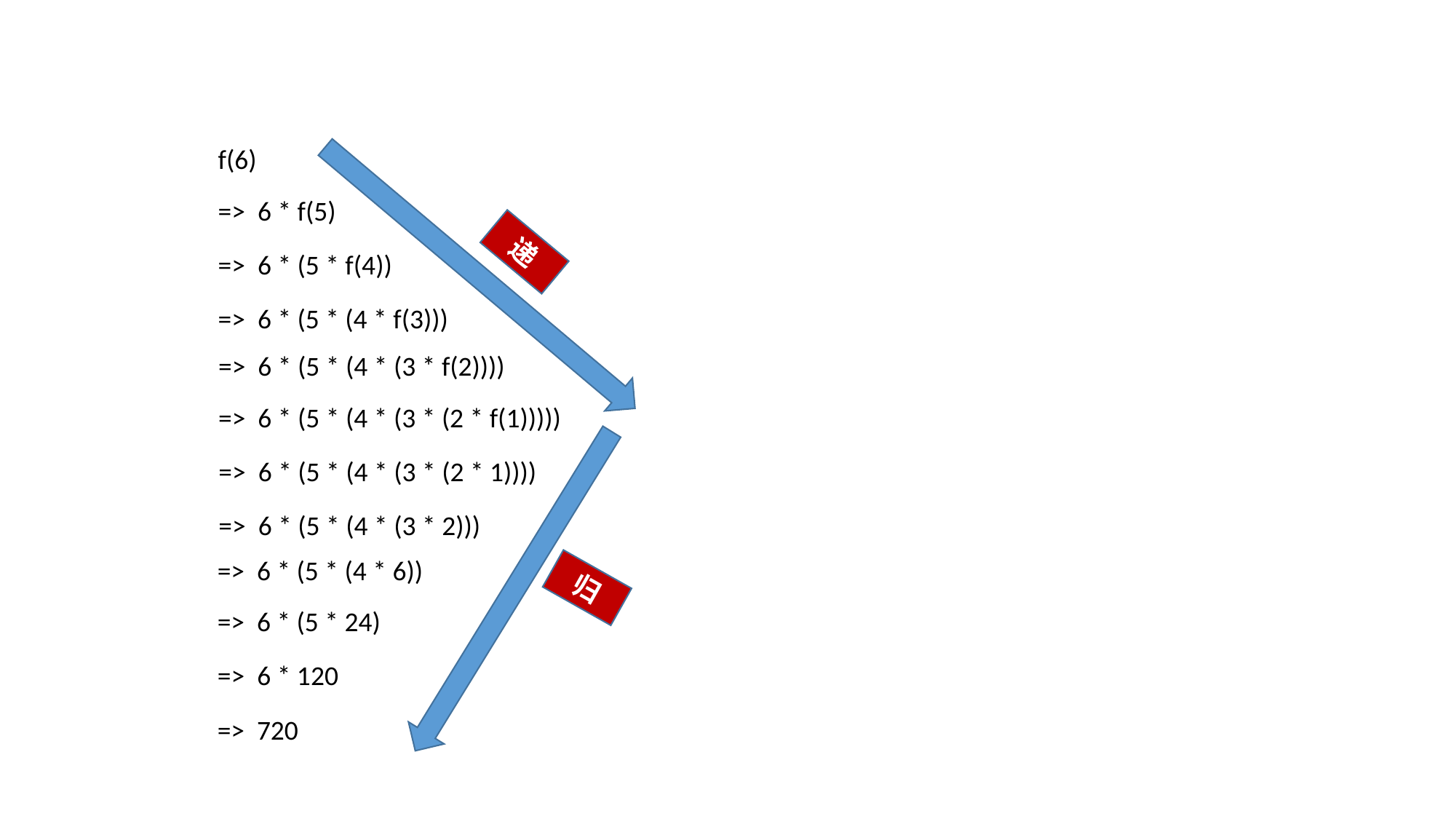

f(6)
=>  6 * f(5)
递
=>  6 * (5 * f(4))
=>  6 * (5 * (4 * f(3)))
=>  6 * (5 * (4 * (3 * f(2))))
=>  6 * (5 * (4 * (3 * (2 * f(1)))))

=>  6 * (5 * (4 * (3 * (2 * 1))))
=>  6 * (5 * (4 * (3 * 2)))
=>  6 * (5 * (4 * 6))
归
=>  6 * (5 * 24)
=>  6 * 120
=>  720